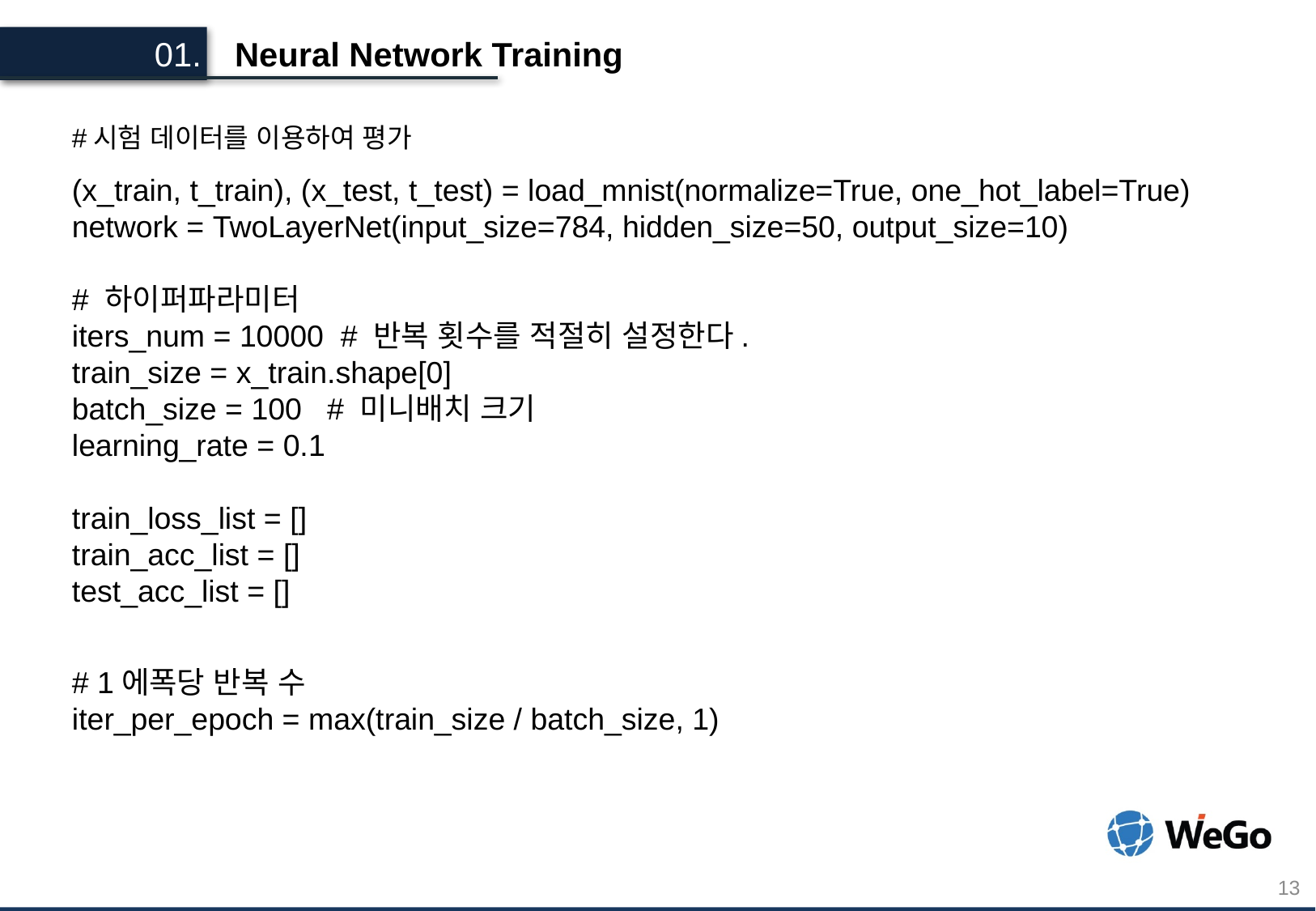

Neural Network Training

01.
#시험 데이터를 이용하여 평가
(x_train, t_train), (x_test, t_test) = load_mnist(normalize=True, one_hot_label=True)
network = TwoLayerNet(input_size=784, hidden_size=50, output_size=10)
# 하이퍼파라미터
iters_num = 10000  # 반복 횟수를 적절히 설정한다.
train_size = x_train.shape[0]
batch_size = 100   # 미니배치 크기
learning_rate = 0.1
train_loss_list = []
train_acc_list = []
test_acc_list = []

# 1에폭당 반복 수
iter_per_epoch = max(train_size / batch_size, 1)

13